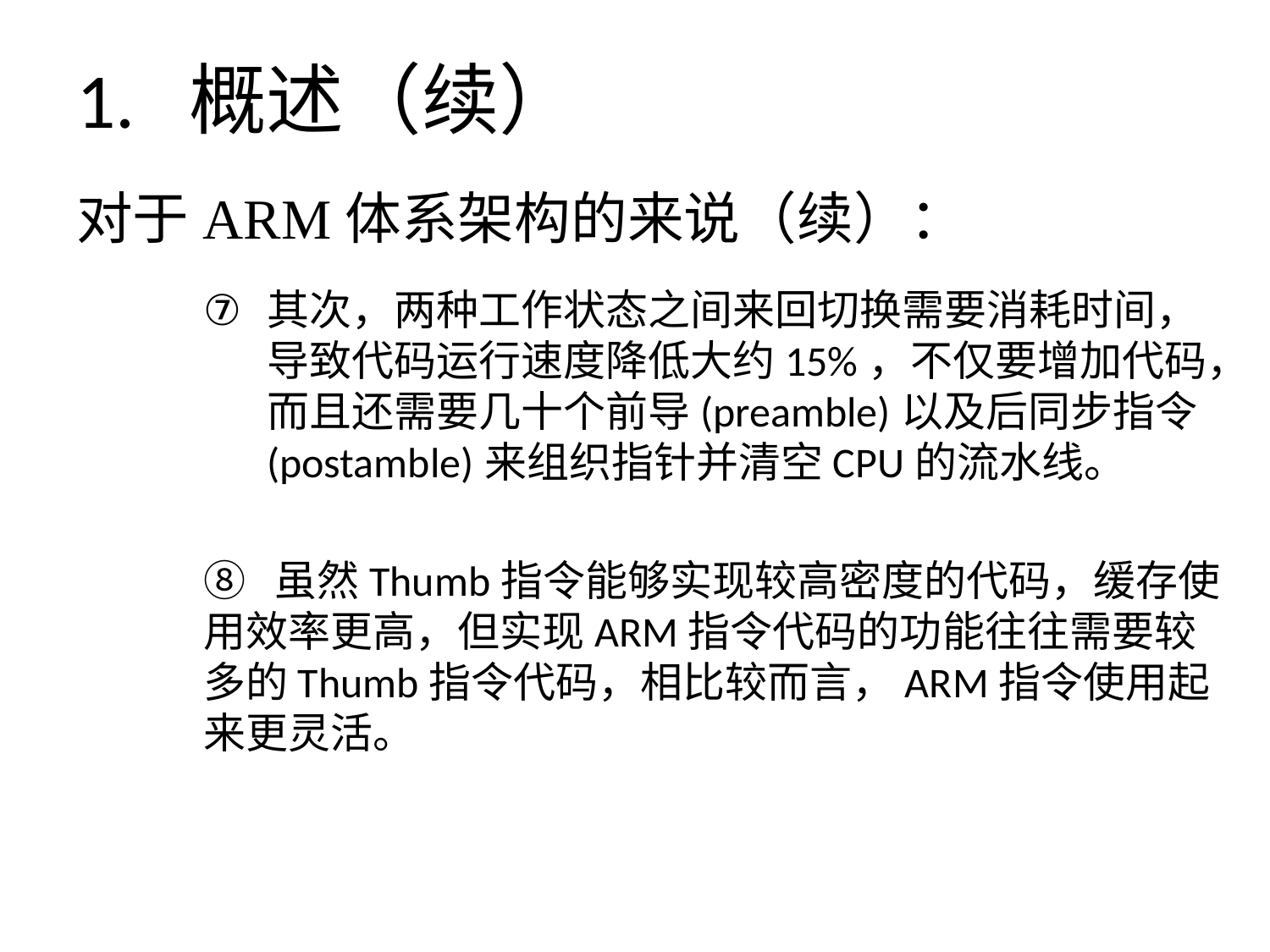

# 1.  概述（续）
对于ARM体系架构的来说（续）：

其次，两种工作状态之间来回切换需要消耗时间，导致代码运行速度降低大约15%，不仅要增加代码，而且还需要几十个前导(preamble)以及后同步指令 (postamble)来组织指针并清空CPU的流水线。

⑧  虽然Thumb指令能够实现较高密度的代码，缓存使用效率更高，但实现ARM指令代码的功能往往需要较多的Thumb指令代码，相比较而言，ARM指令使用起来更灵活。